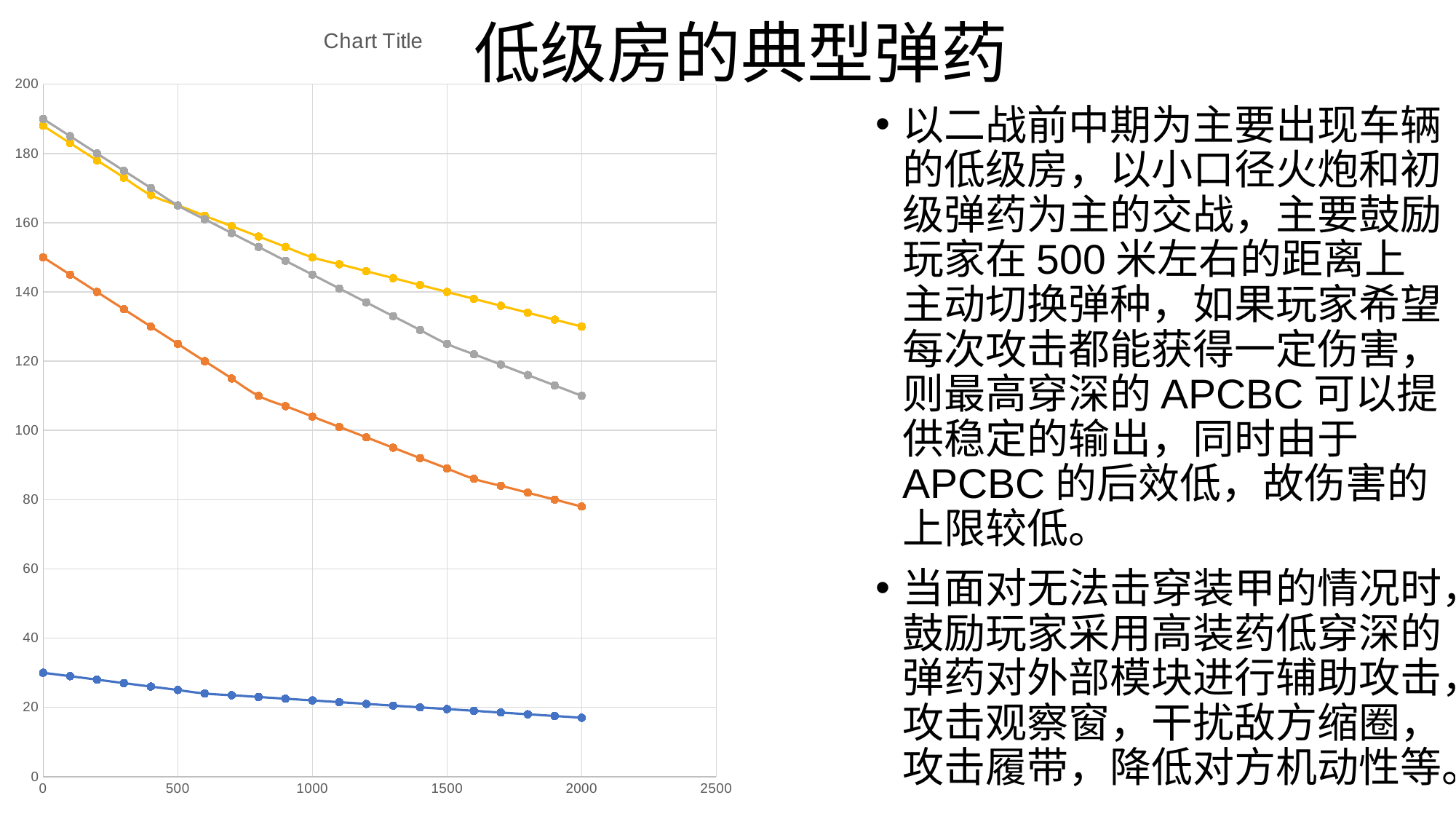

### Chart:

| Category | HE | AP | APC | APCBC |
|---|---|---|---|---|
# 低级房的典型弹药
以二战前中期为主要出现车辆的低级房，以小口径火炮和初级弹药为主的交战，主要鼓励玩家在500米左右的距离上主动切换弹种，如果玩家希望每次攻击都能获得一定伤害，则最高穿深的APCBC可以提供稳定的输出，同时由于APCBC的后效低，故伤害的上限较低。
当面对无法击穿装甲的情况时，鼓励玩家采用高装药低穿深的弹药对外部模块进行辅助攻击，攻击观察窗，干扰敌方缩圈，攻击履带，降低对方机动性等。